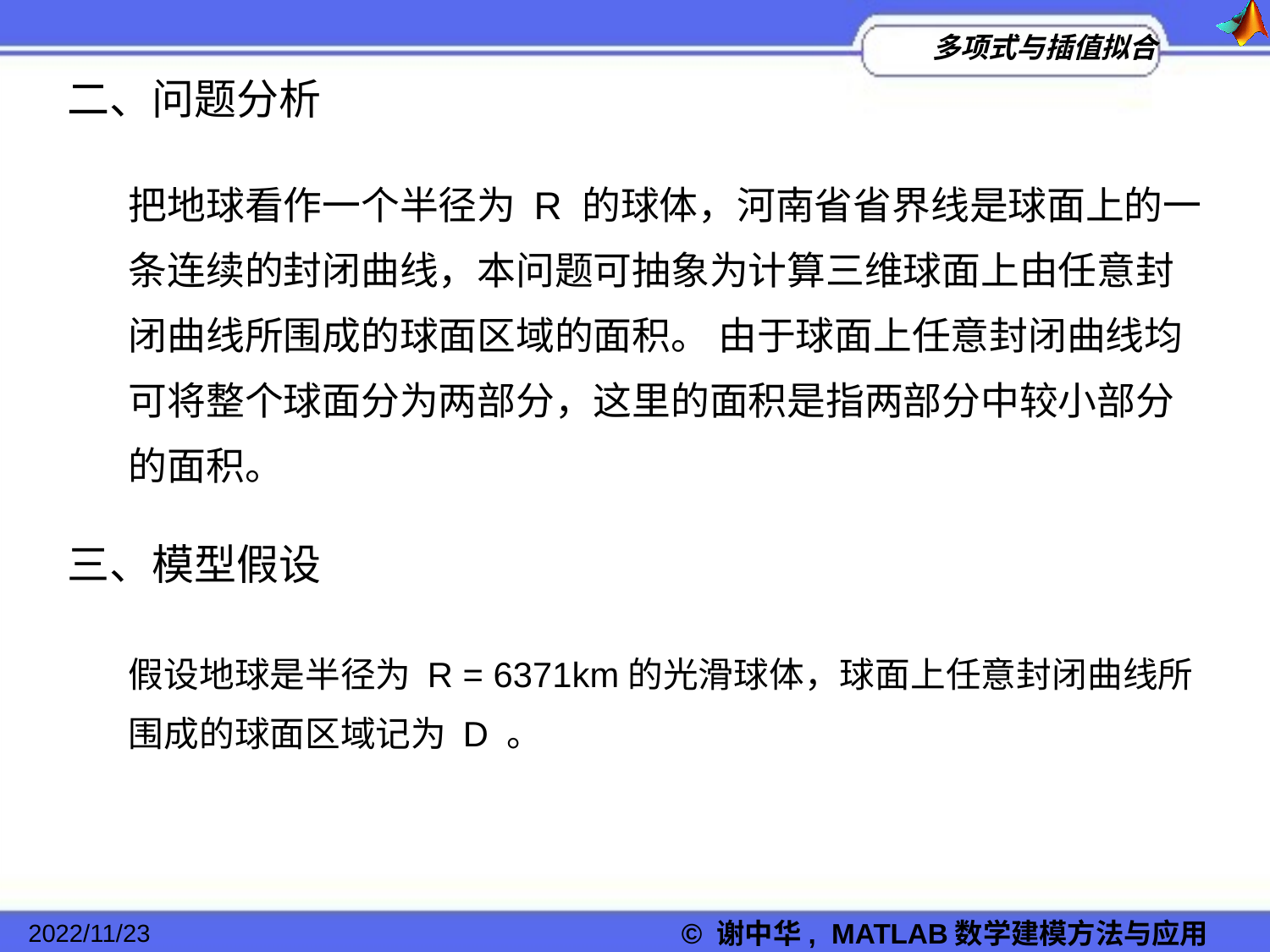

二、问题分析
把地球看作一个半径为 R 的球体，河南省省界线是球面上的一条连续的封闭曲线，本问题可抽象为计算三维球面上由任意封闭曲线所围成的球面区域的面积。 由于球面上任意封闭曲线均可将整个球面分为两部分，这里的面积是指两部分中较小部分的面积。
三、模型假设
假设地球是半径为 R = 6371km的光滑球体，球面上任意封闭曲线所围成的球面区域记为 D 。
© 谢中华,  MATLAB数学建模方法与应用
2022/11/23